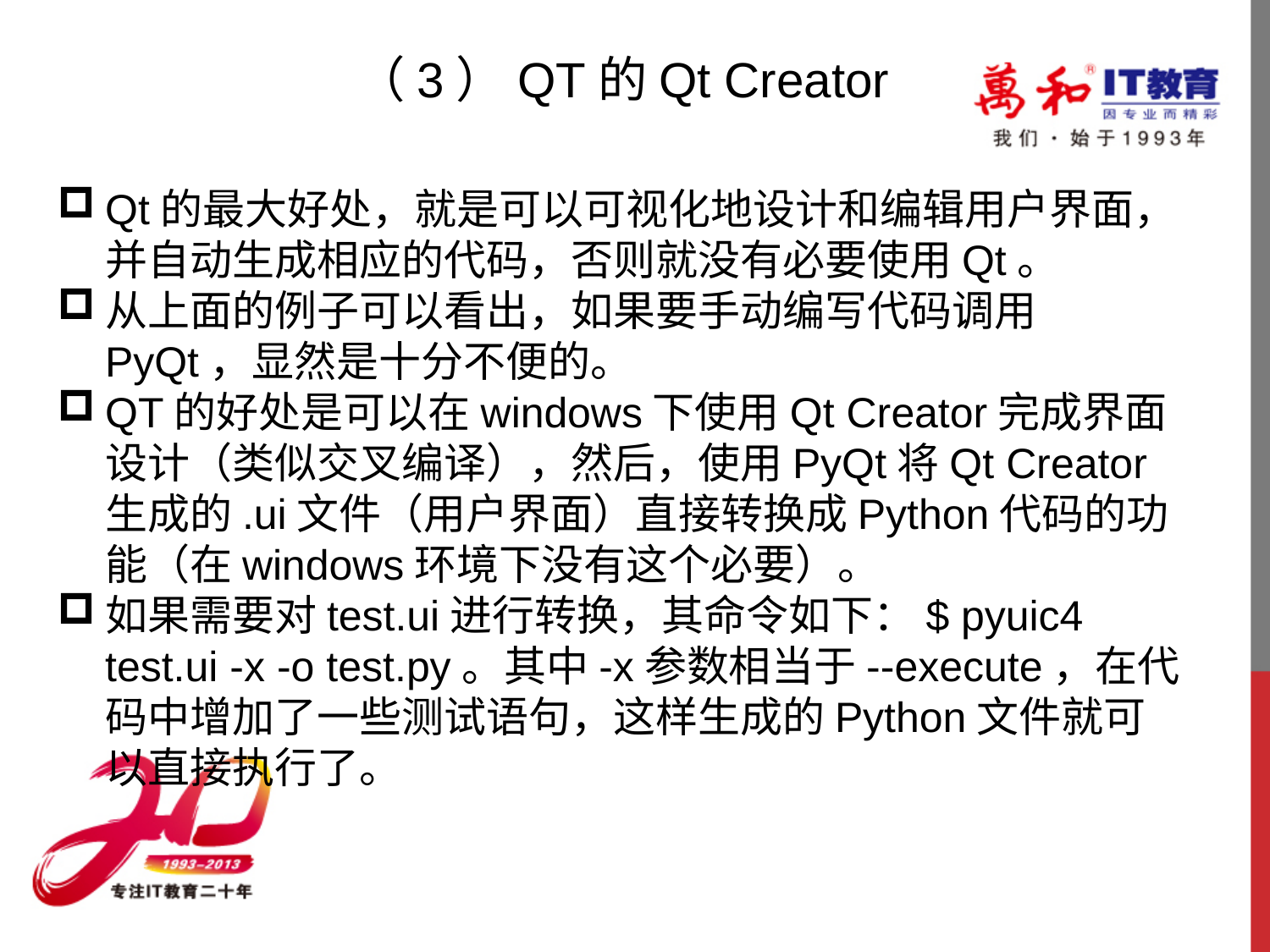

（3）QT的Qt Creator
Qt的最大好处，就是可以可视化地设计和编辑用户界面，并自动生成相应的代码，否则就没有必要使用Qt。
从上面的例子可以看出，如果要手动编写代码调用PyQt，显然是十分不便的。
QT的好处是可以在windows下使用Qt Creator完成界面设计（类似交叉编译），然后，使用PyQt将Qt Creator生成的.ui文件（用户界面）直接转换成Python代码的功能（在windows环境下没有这个必要）。
如果需要对test.ui进行转换，其命令如下：$ pyuic4 test.ui -x -o test.py。其中-x参数相当于--execute，在代码中增加了一些测试语句，这样生成的Python文件就可以直接执行了。